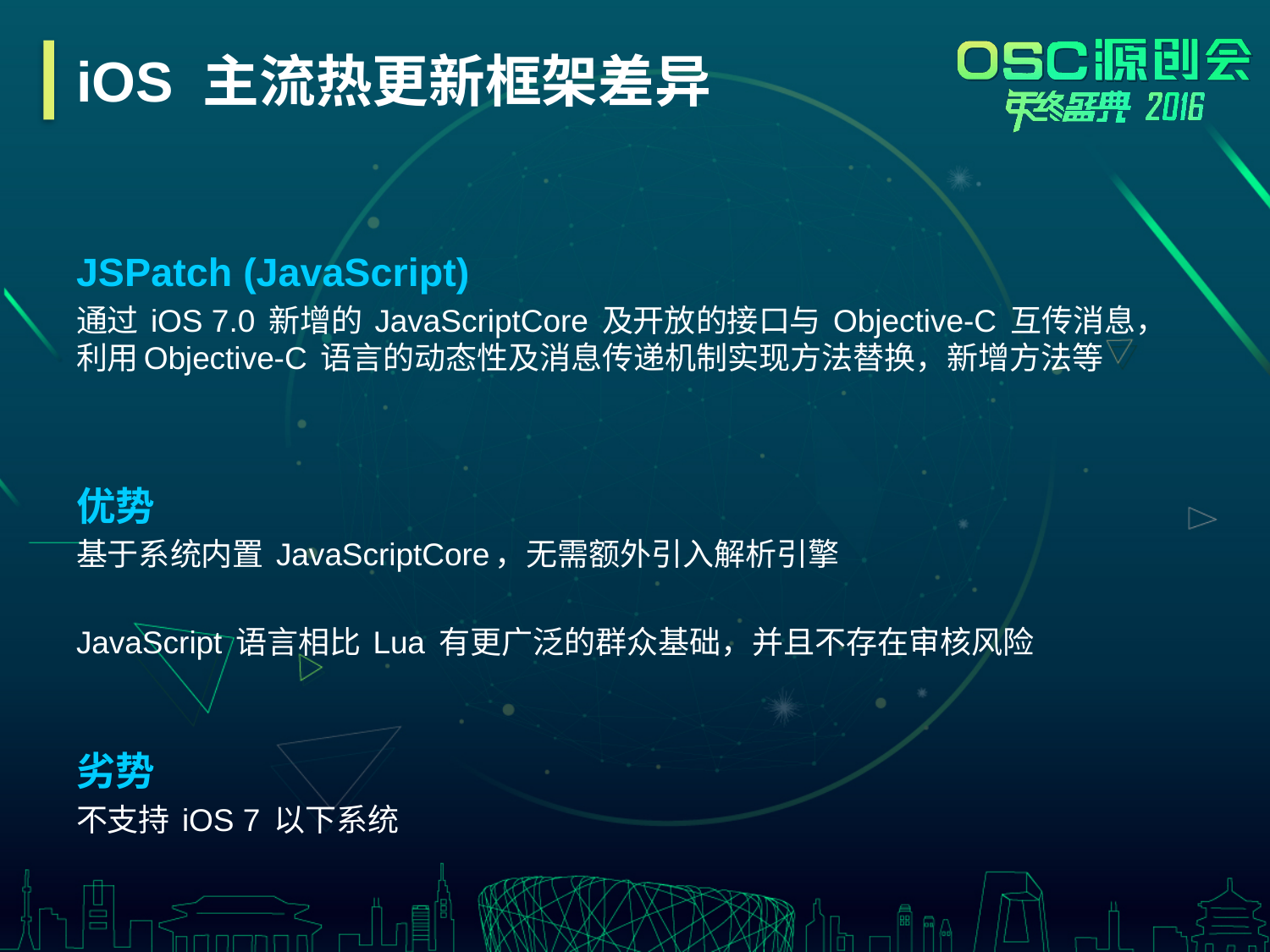

# iOS 主流热更新框架差异
JSPatch (JavaScript)
通过 iOS 7.0 新增的 JavaScriptCore 及开放的接口与 Objective-C 互传消息，利用Objective-C 语言的动态性及消息传递机制实现方法替换，新增方法等

优势
基于系统内置 JavaScriptCore，无需额外引入解析引擎

JavaScript 语言相比 Lua 有更广泛的群众基础，并且不存在审核风险

劣势
不支持 iOS 7 以下系统